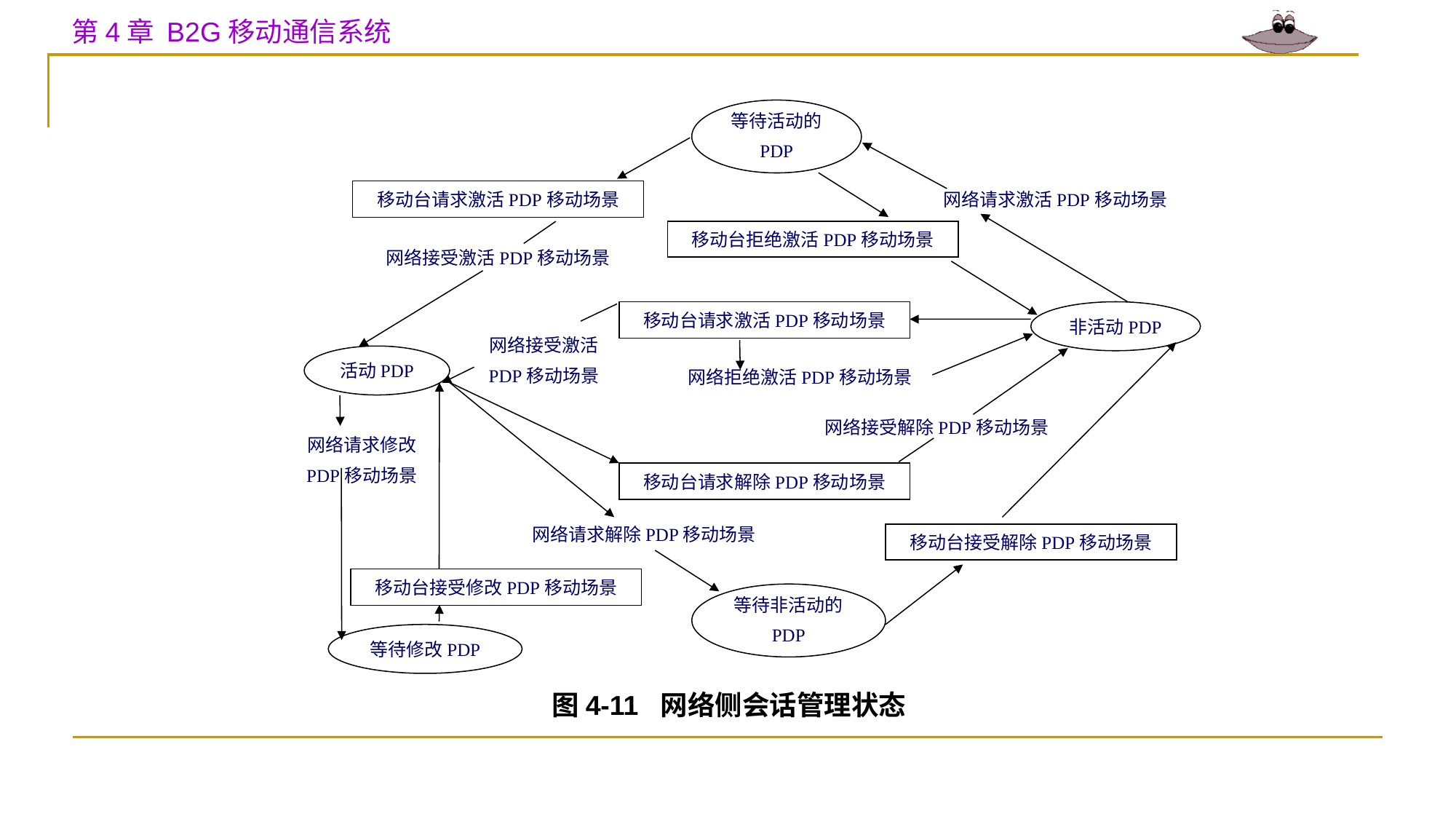

等待活动的
PDP

网络请求激活PDP移动场景
移动台请求激活PDP移动场景

移动台拒绝激活PDP移动场景

网络接受激活PDP移动场景

移动台请求激活PDP移动场景
非活动PDP

网络接受激活
PDP移动场景

活动PDP

网络拒绝激活PDP移动场景

网络接受解除PDP移动场景

移动台请求解除PDP移动场景

网络请求解除PDP移动场景
移动台接受解除PDP移动场景

移动台接受修改PDP移动场景
等待非活动的
PDP

等待修改PDP
网络请求修改
PDP移动场景
图4-11  网络侧会话管理状态